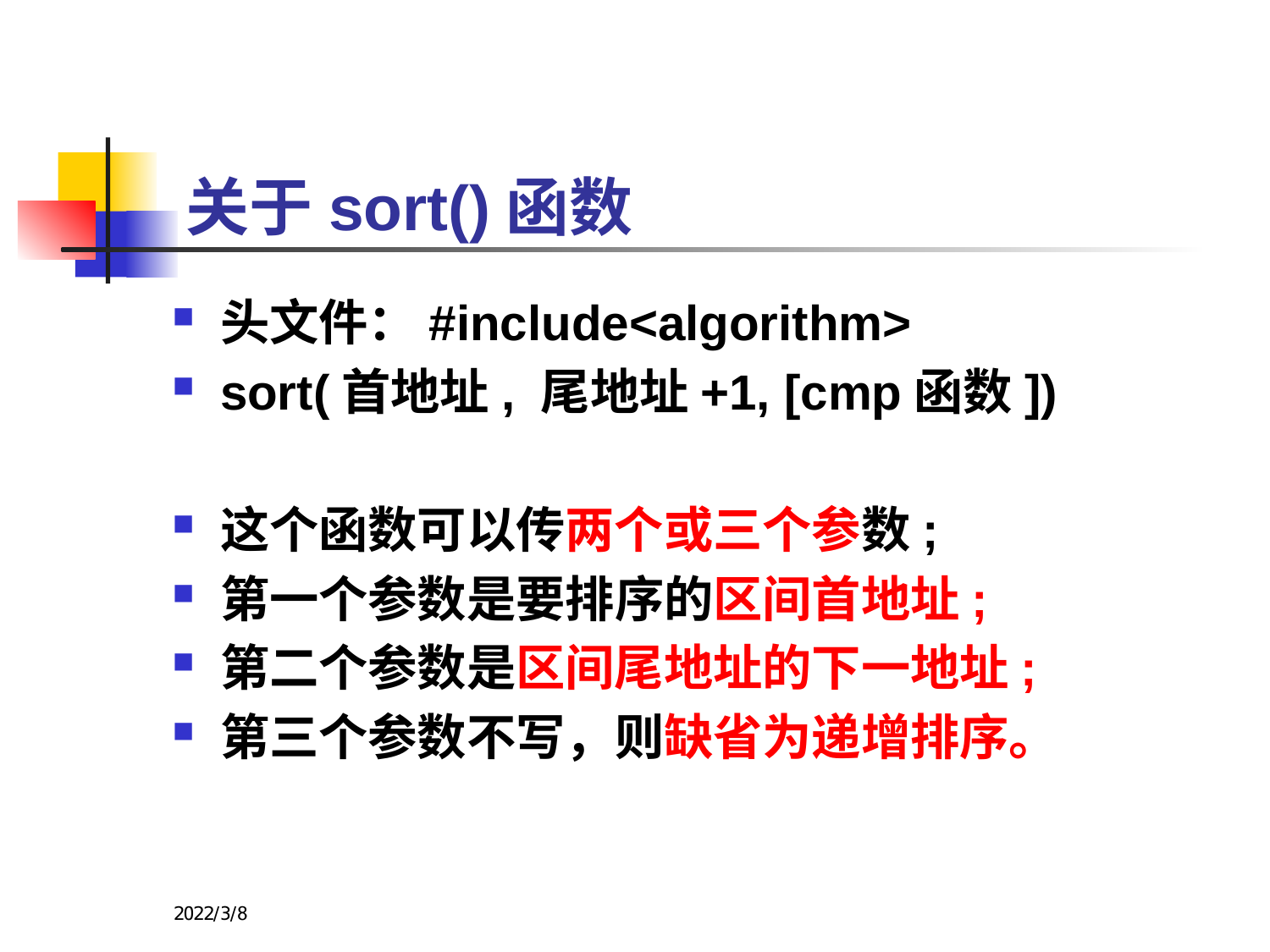

# 关于sort()函数
头文件：#include<algorithm>
sort(首地址, 尾地址+1, [cmp函数])

这个函数可以传两个或三个参数;
第一个参数是要排序的区间首地址;
第二个参数是区间尾地址的下一地址;
第三个参数不写，则缺省为递增排序。
2022/3/8